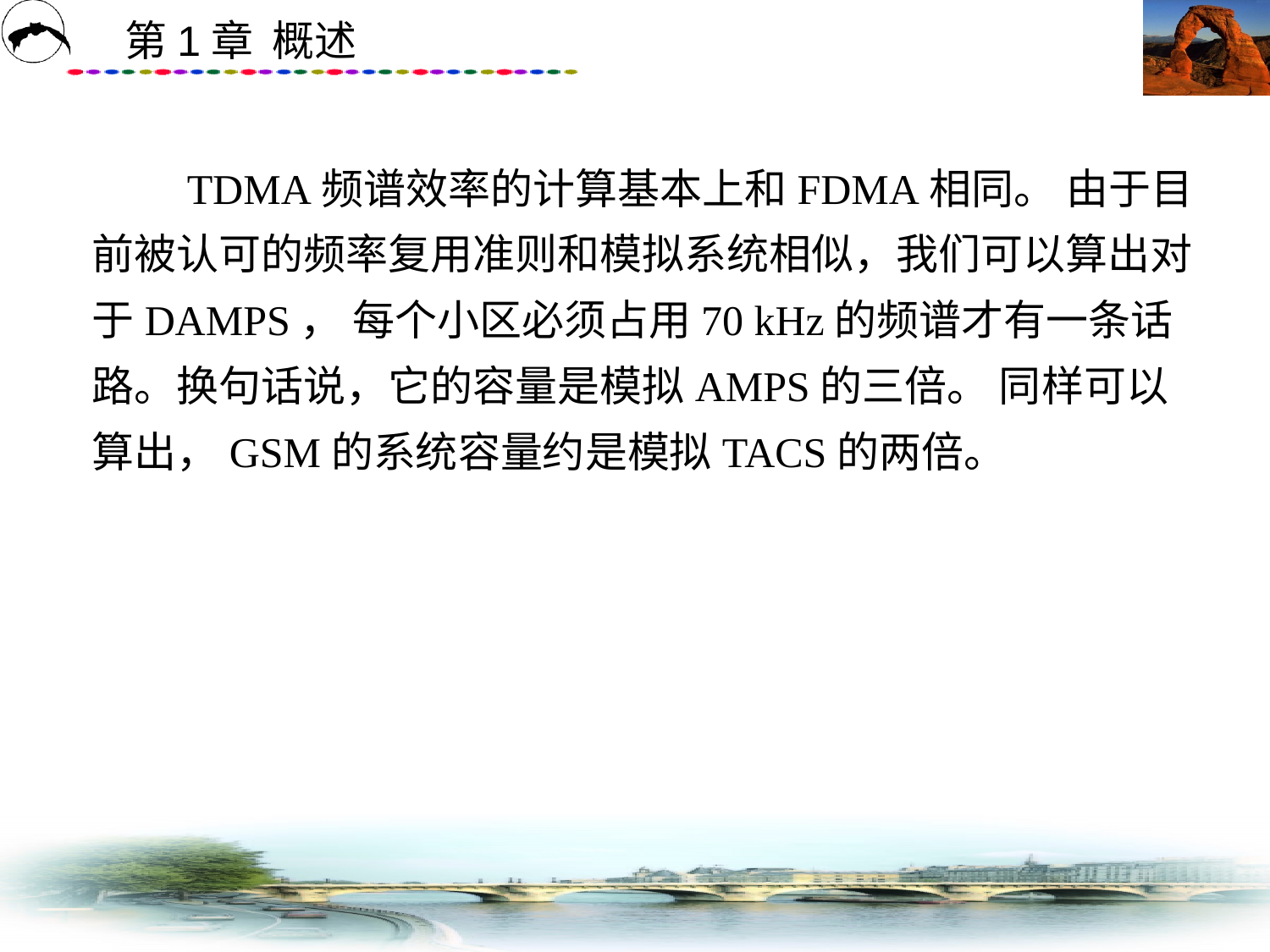

# TDMA频谱效率的计算基本上和FDMA相同。 由于目前被认可的频率复用准则和模拟系统相似，我们可以算出对于DAMPS， 每个小区必须占用70 kHz的频谱才有一条话路。换句话说，它的容量是模拟AMPS的三倍。 同样可以算出，GSM的系统容量约是模拟TACS的两倍。